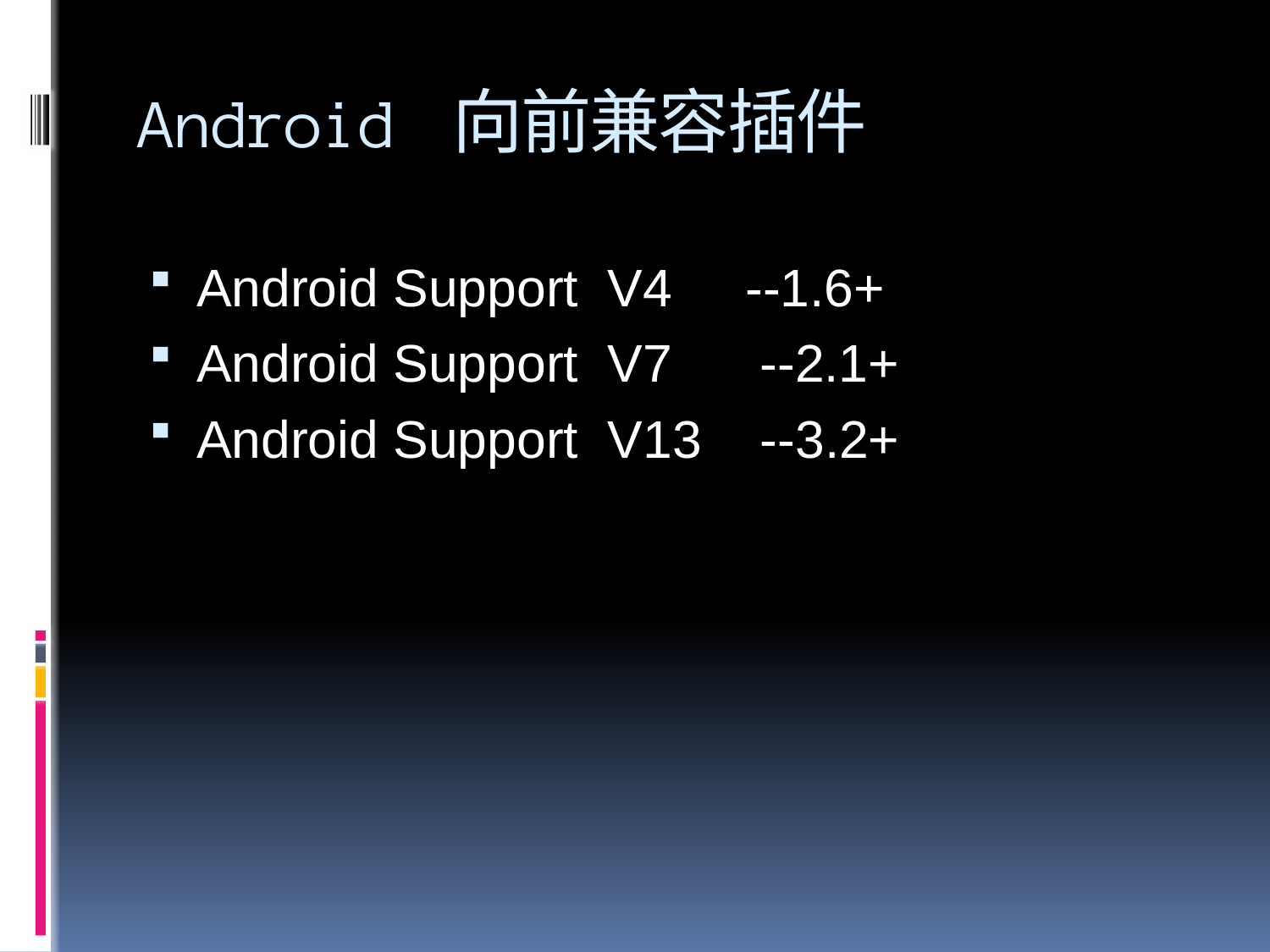

# Android 向前兼容插件
Android Support  V4     --1.6+
Android Support  V7      --2.1+
Android Support  V13    --3.2+